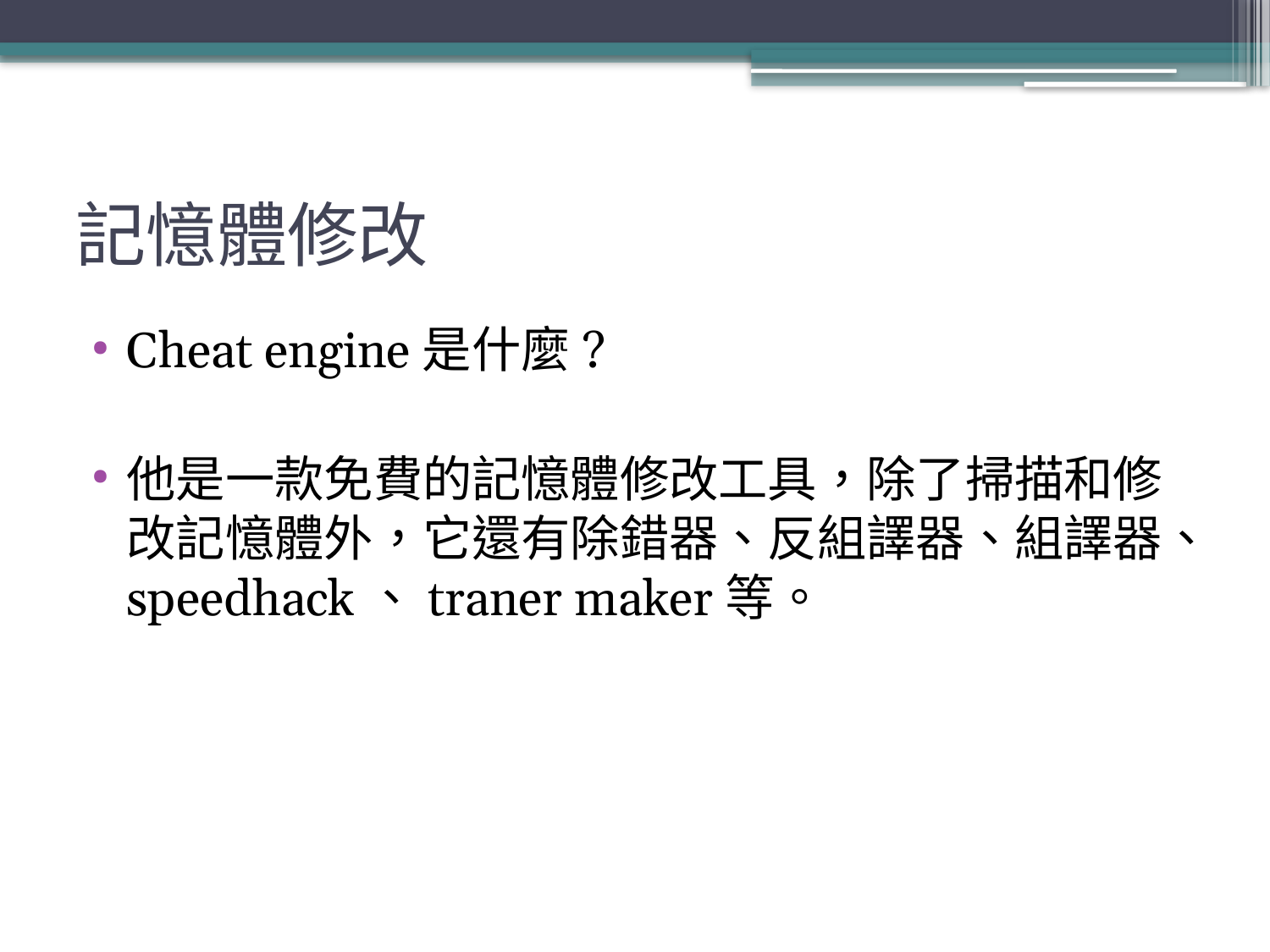

# 記憶體修改
Cheat engine是什麼?

他是一款免費的記憶體修改工具，除了掃描和修改記憶體外，它還有除錯器、反組譯器、組譯器、speedhack、traner maker等。